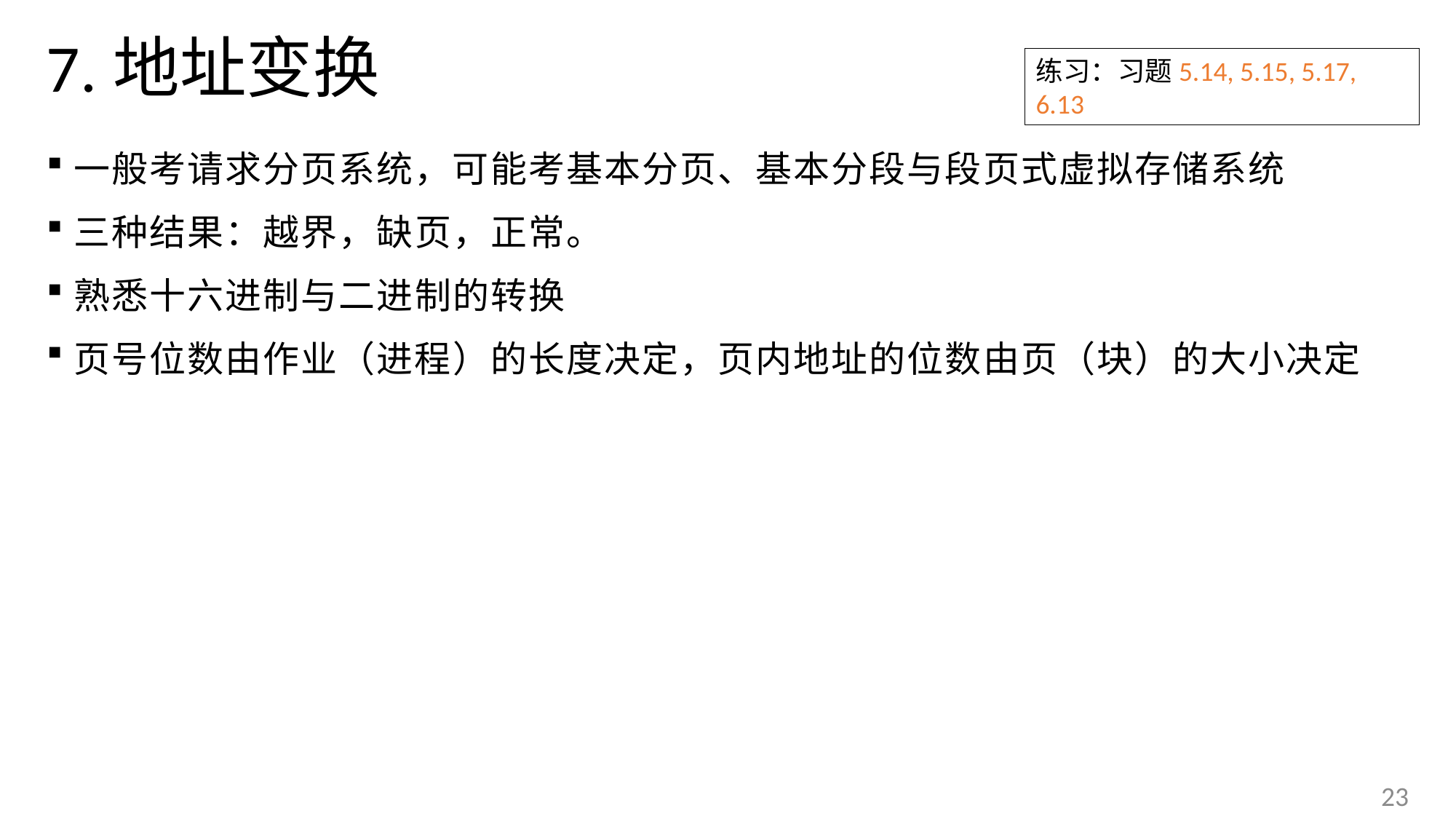

# 7.地址变换
练习：习题5.14, 5.15, 5.17, 6.13
一般考请求分页系统，可能考基本分页、基本分段与段页式虚拟存储系统
三种结果：越界，缺页，正常。
熟悉十六进制与二进制的转换
页号位数由作业（进程）的长度决定，页内地址的位数由页（块）的大小决定

23